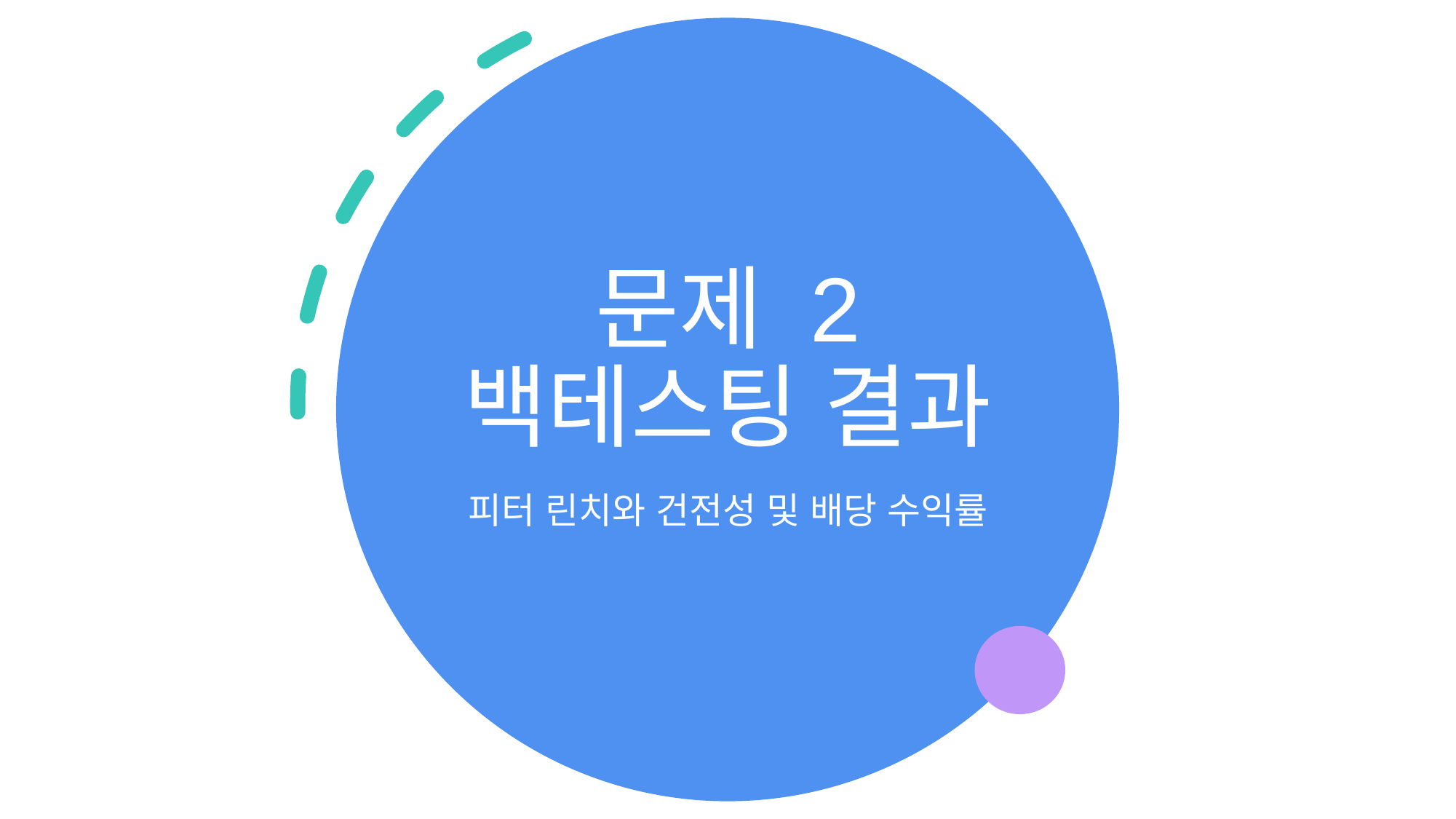

# 문제 2 백테스팅 결과
피터 린치와 건전성 및 배당 수익률